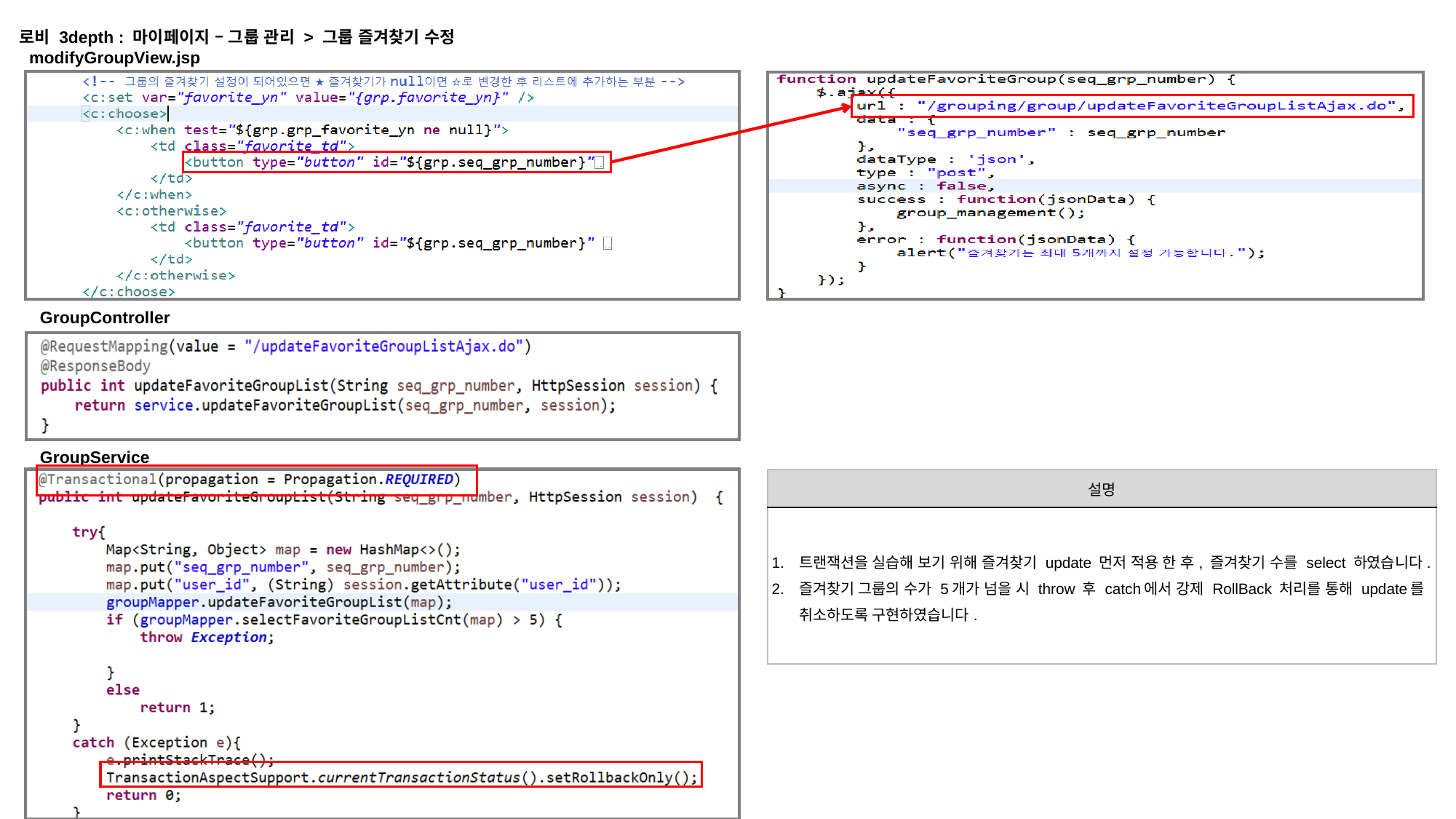

로비 3depth : 마이페이지 – 그룹 관리 > 그룹 즐겨찾기 수정
modifyGroupView.jsp

GroupController

GroupService

| 설명 |
| --- |
| 트랜잭션을 실습해 보기 위해 즐겨찾기 update 먼저 적용 한 후, 즐겨찾기 수를 select 하였습니다. 즐겨찾기 그룹의 수가 5개가 넘을 시 throw 후 catch에서 강제 RollBack 처리를 통해 update를 취소하도록 구현하였습니다. |